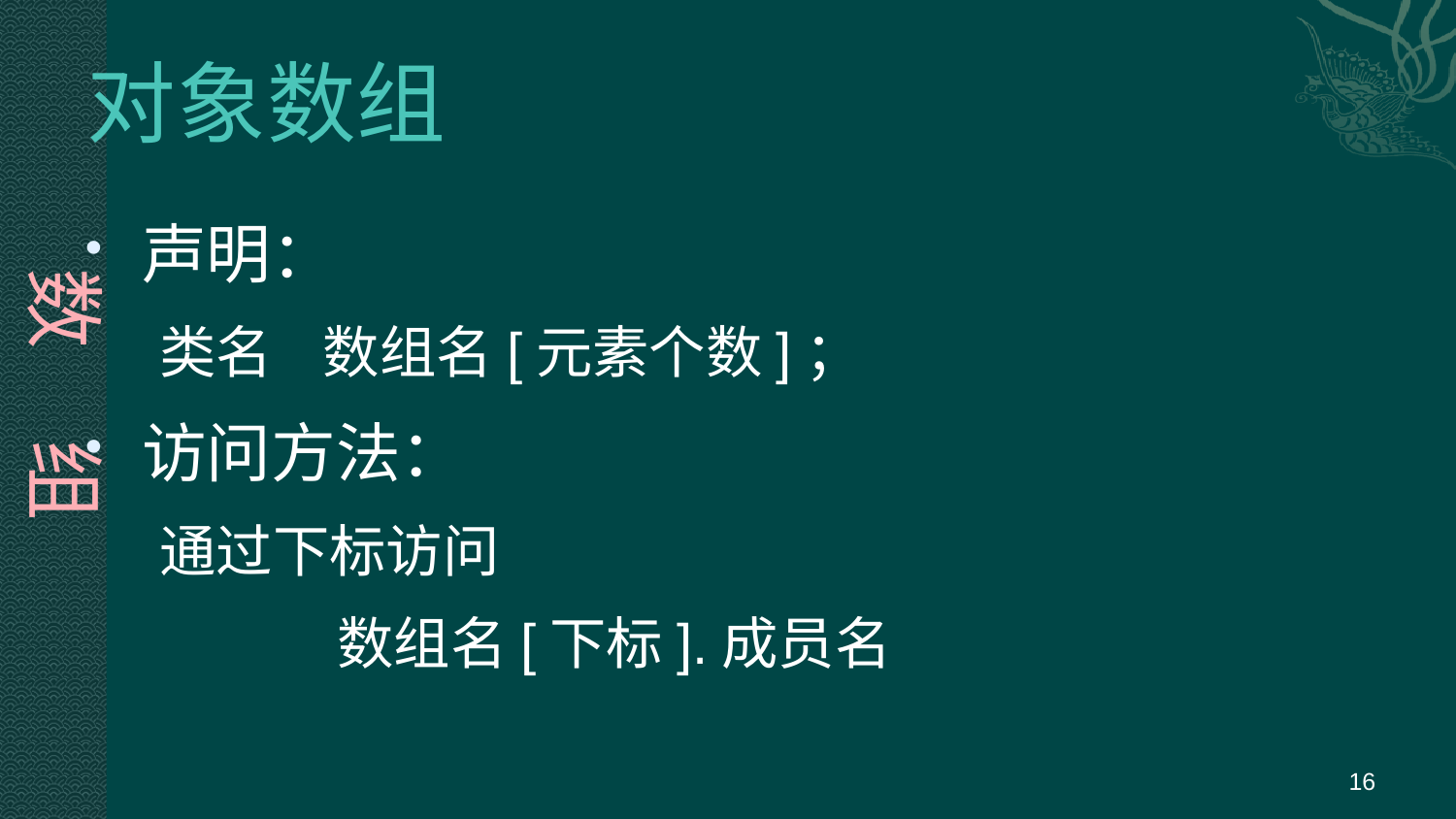

# 对象数组
    数     组
声明：
类名    数组名[元素个数]；
访问方法：
通过下标访问
             数组名[下标].成员名
16